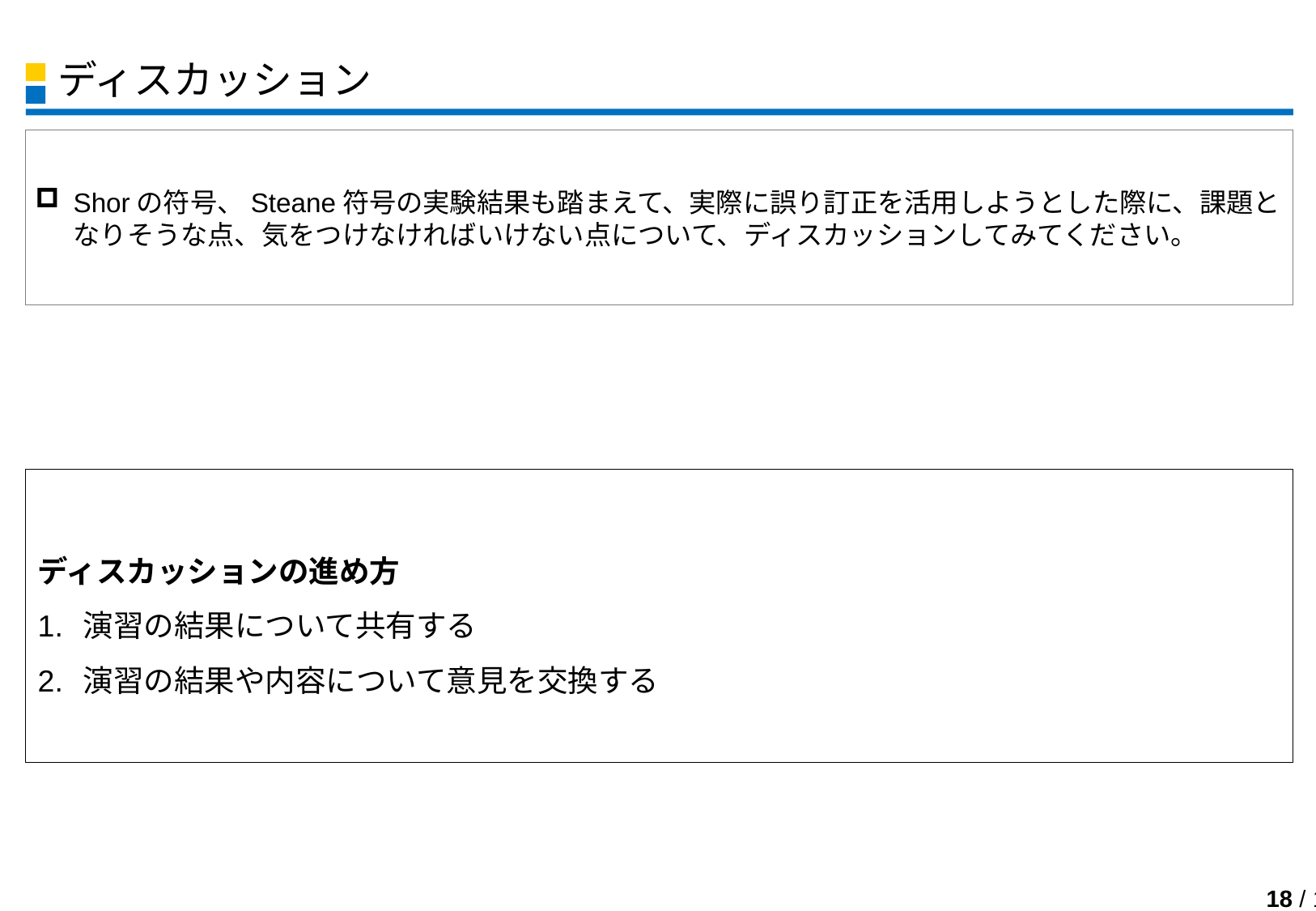

# ディスカッション
Shorの符号、Steane符号の実験結果も踏まえて、実際に誤り訂正を活用しようとした際に、課題となりそうな点、気をつけなければいけない点について、ディスカッションしてみてください。
ディスカッションの進め方
演習の結果について共有する
演習の結果や内容について意見を交換する